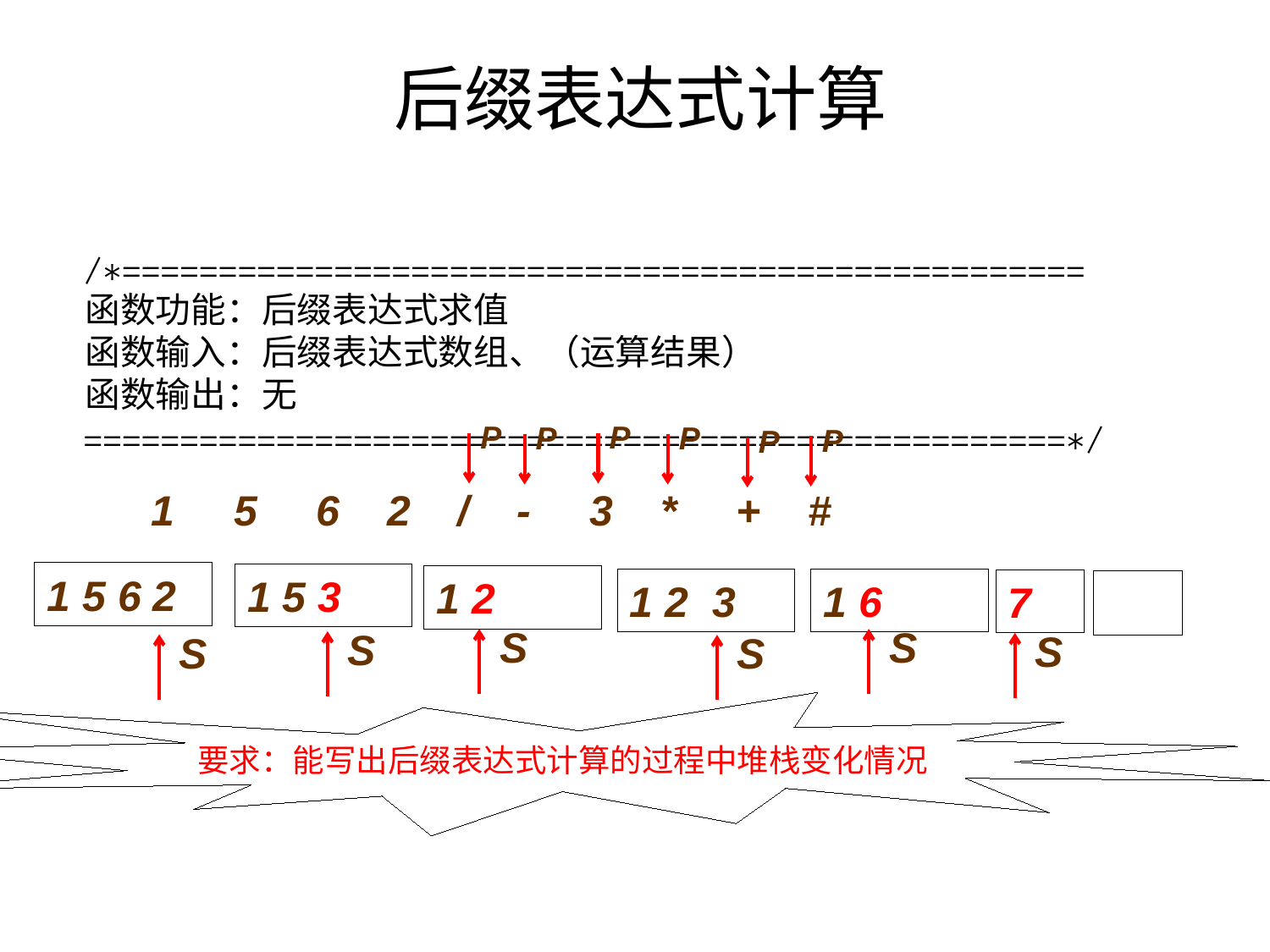

# 后缀表达式计算
/*==================================================
函数功能：后缀表达式求值
函数输入：后缀表达式数组、（运算结果）
函数输出：无
===================================================*/
P
P
P
P
P
P
1     5     6    2    /    -     3    *     +    #
1 5 6 2
1 5 3
1 2
1 2  3
1 6
7

S
S
S
S
S
S
要求：能写出后缀表达式计算的过程中堆栈变化情况
62